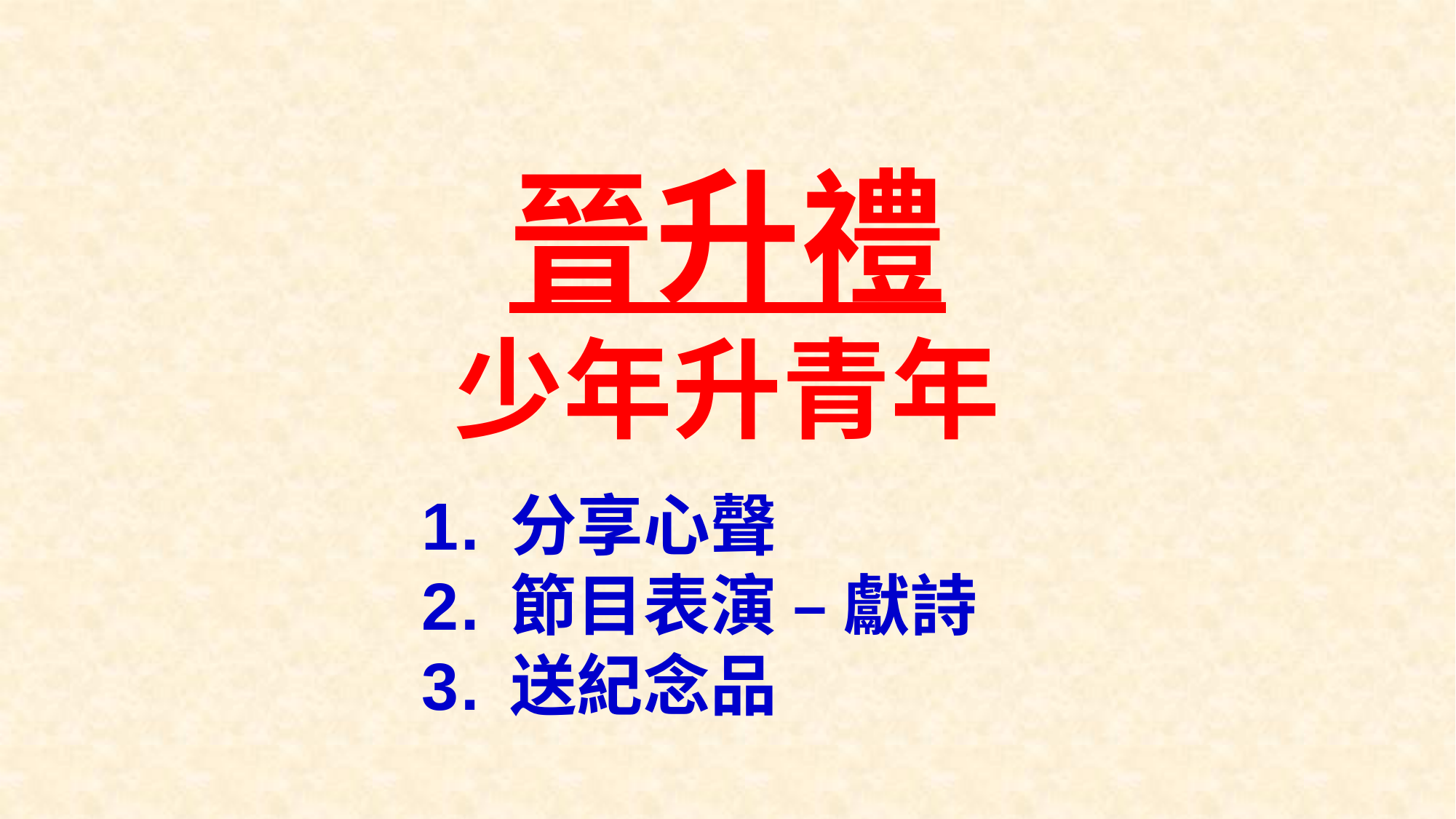

# 晉升禮 少年升青年
分享心聲
節目表演 – 獻詩
送紀念品